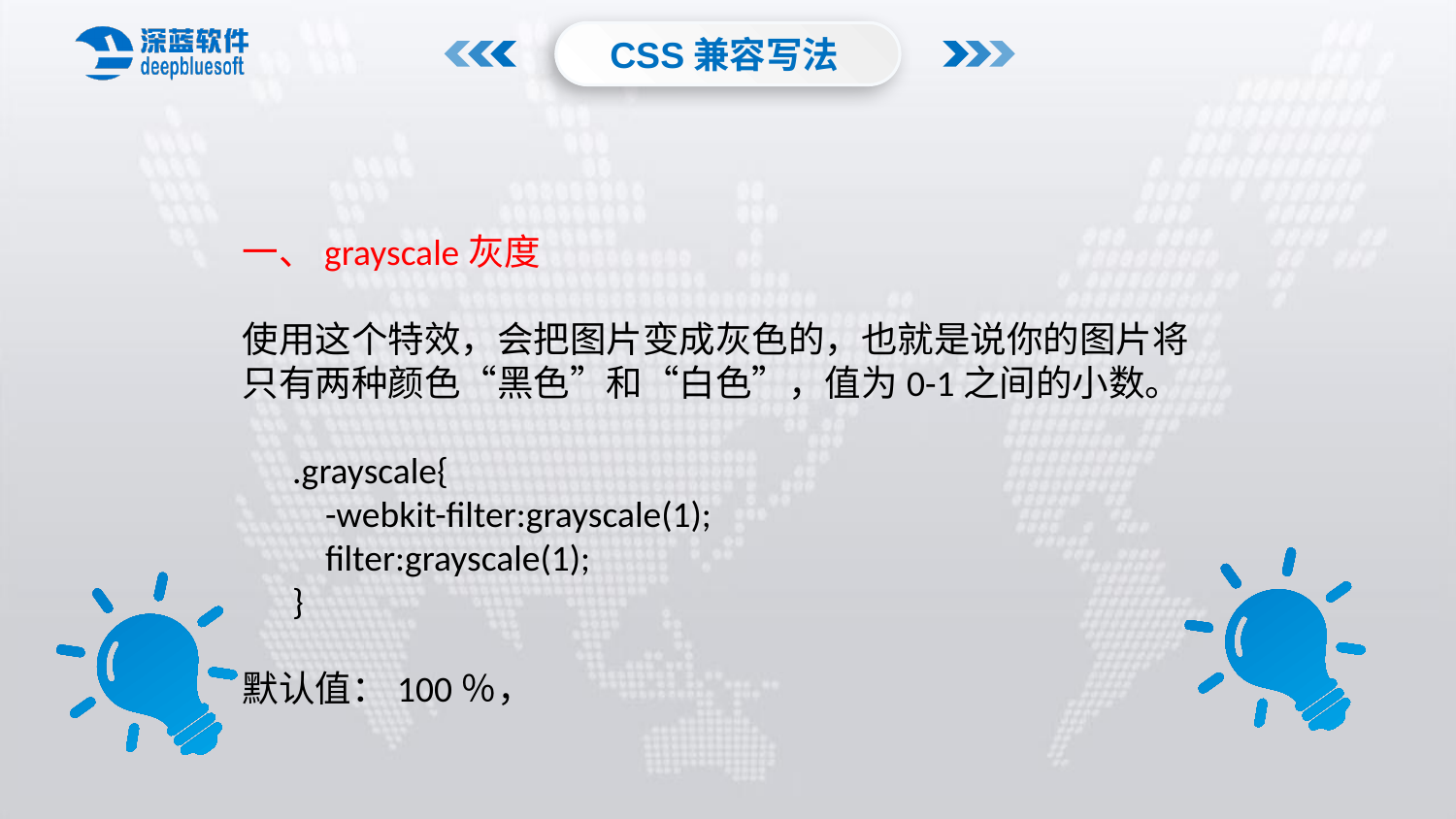

CSS兼容写法

一、grayscale灰度

使用这个特效，会把图片变成灰色的，也就是说你的图片将只有两种颜色“黑色”和“白色”，值为0-1之间的小数。

      .grayscale{
          -webkit-filter:grayscale(1);
          filter:grayscale(1);
      }

默认值：100％，